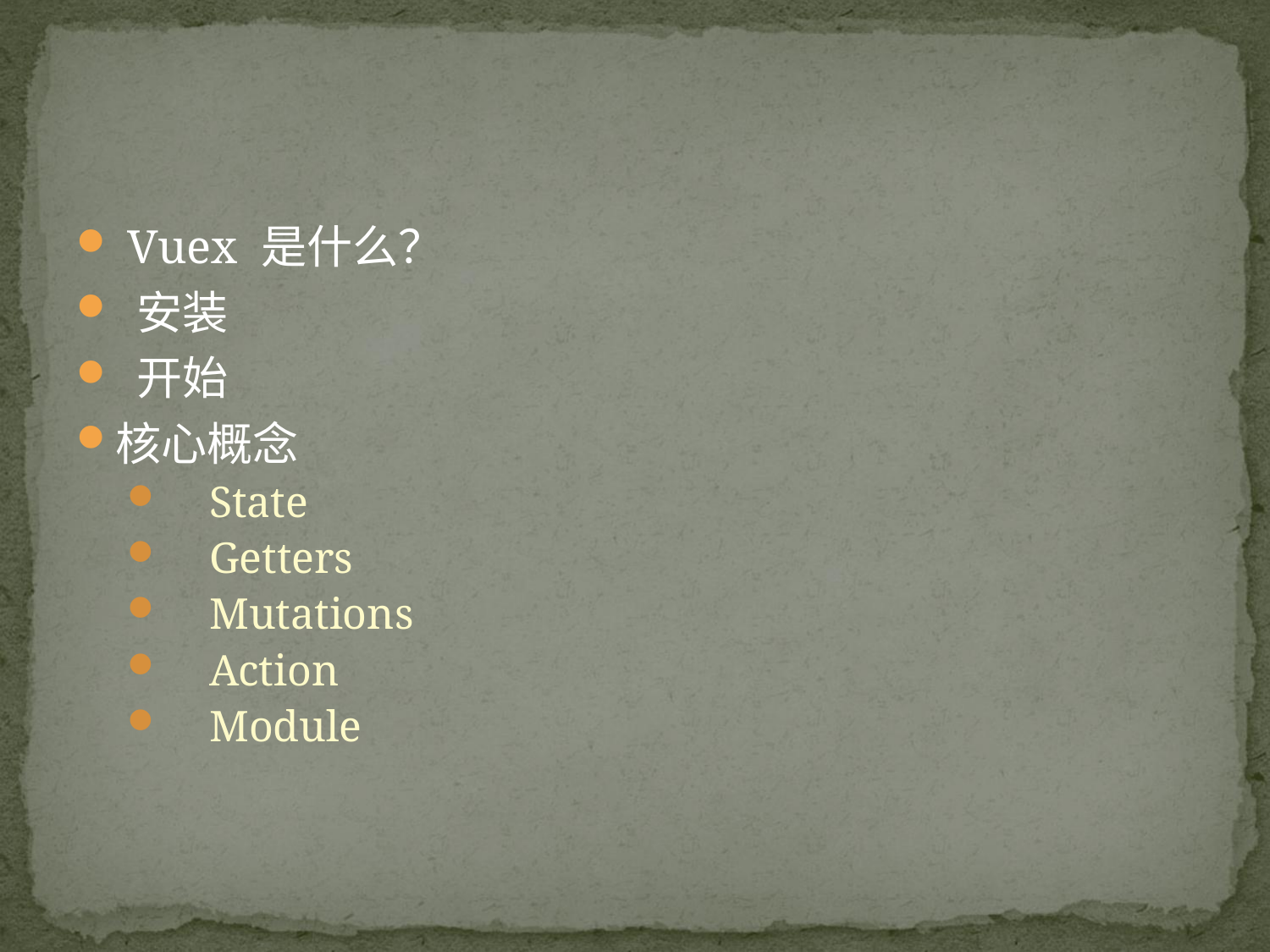

#
 Vuex 是什么？
 安装
 开始
核心概念
    State
    Getters
    Mutations
    Action
    Module